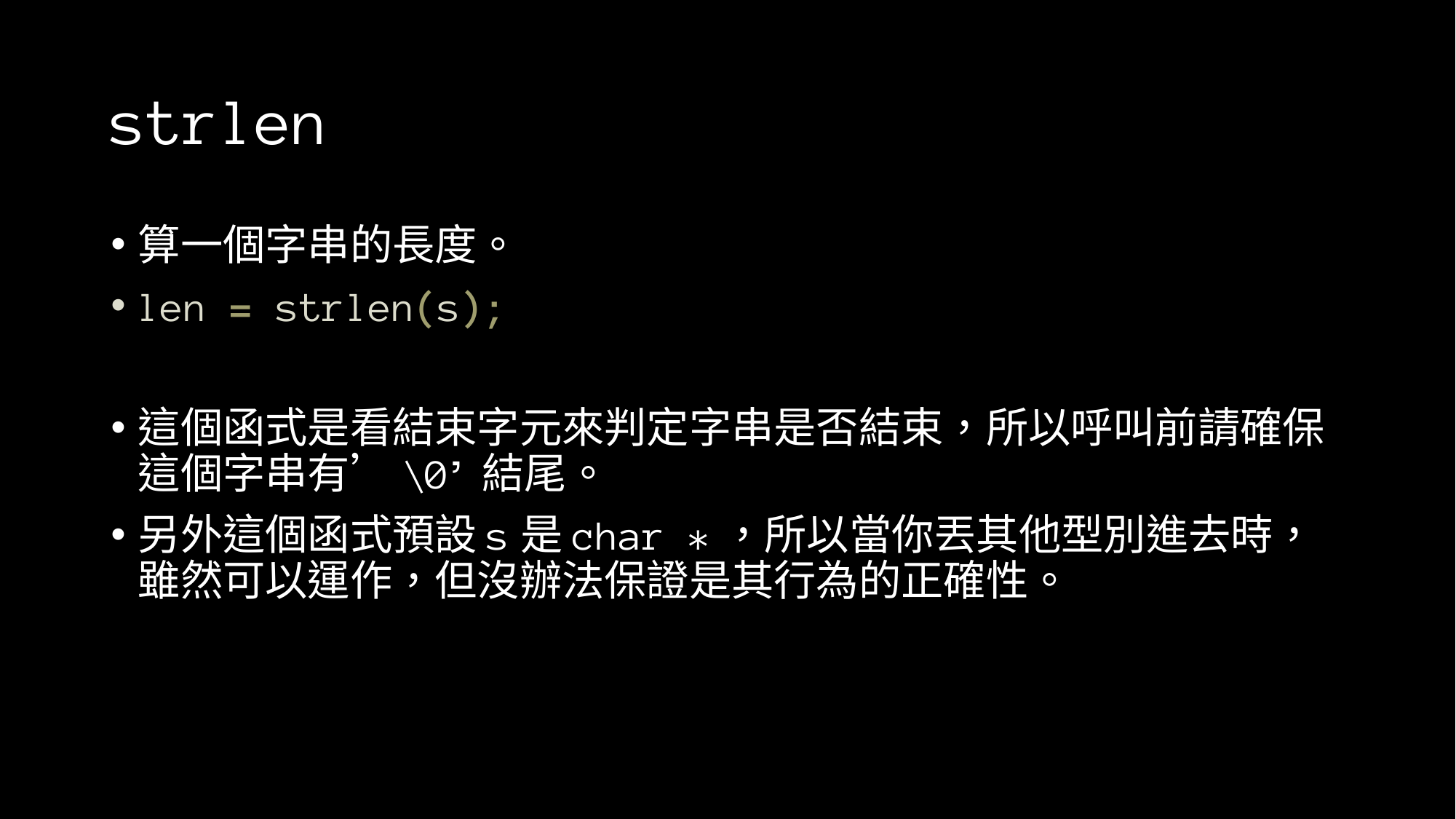

# strlen
算一個字串的長度。
len = strlen(s);

這個函式是看結束字元來判定字串是否結束，所以呼叫前請確保這個字串有’\0’結尾。
另外這個函式預設s是char *，所以當你丟其他型別進去時，雖然可以運作，但沒辦法保證是其行為的正確性。